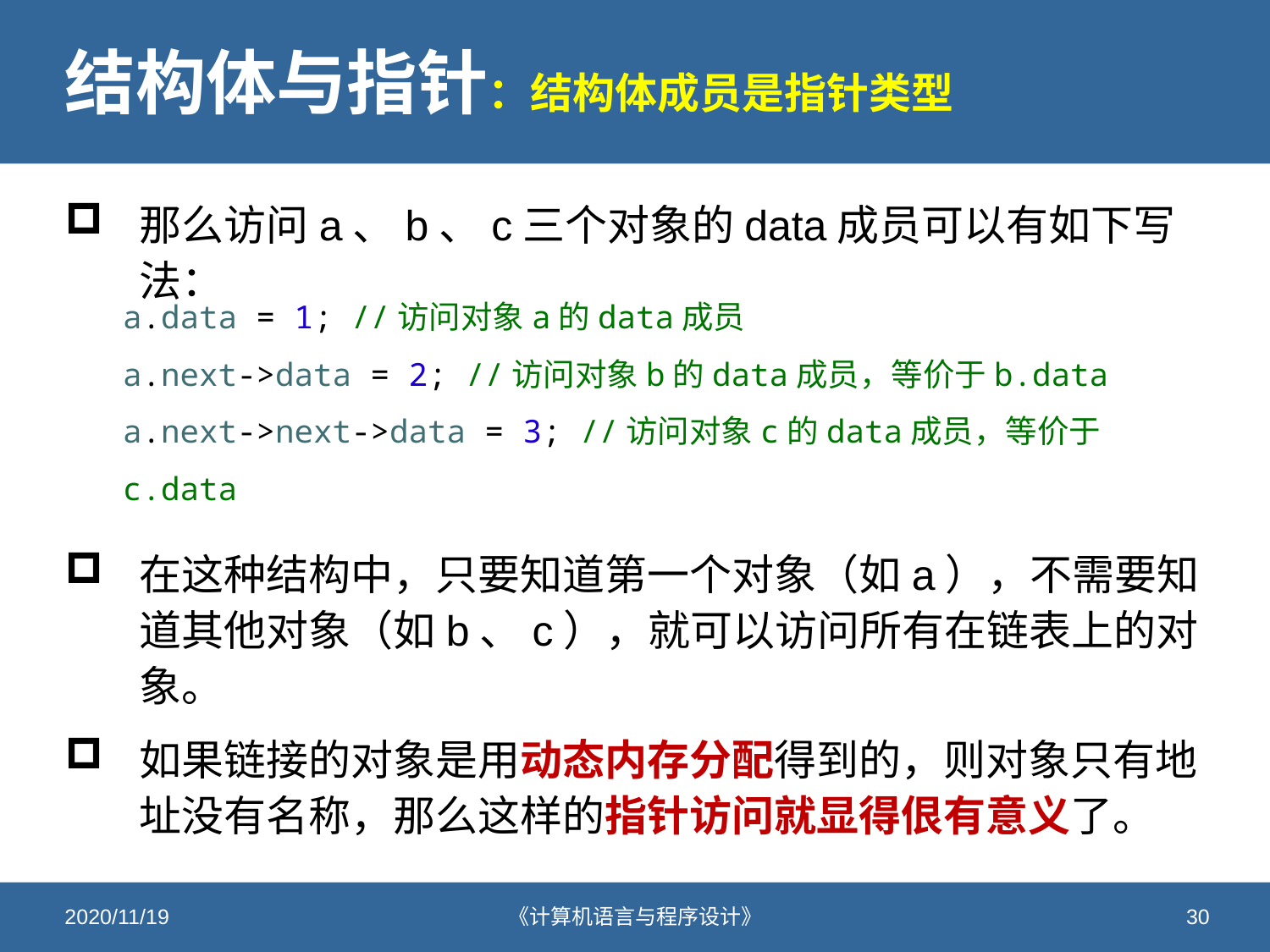

# 结构体与指针：结构体成员是指针类型
那么访问a、b、c三个对象的data成员可以有如下写法：

在这种结构中，只要知道第一个对象（如a），不需要知道其他对象（如b、c），就可以访问所有在链表上的对象。
如果链接的对象是用动态内存分配得到的，则对象只有地址没有名称，那么这样的指针访问就显得佷有意义了。
a.data = 1; //访问对象a的data成员
a.next->data = 2; //访问对象b的data成员，等价于b.data
a.next->next->data = 3; //访问对象c的data成员，等价于c.data
2020/11/19
《计算机语言与程序设计》
30